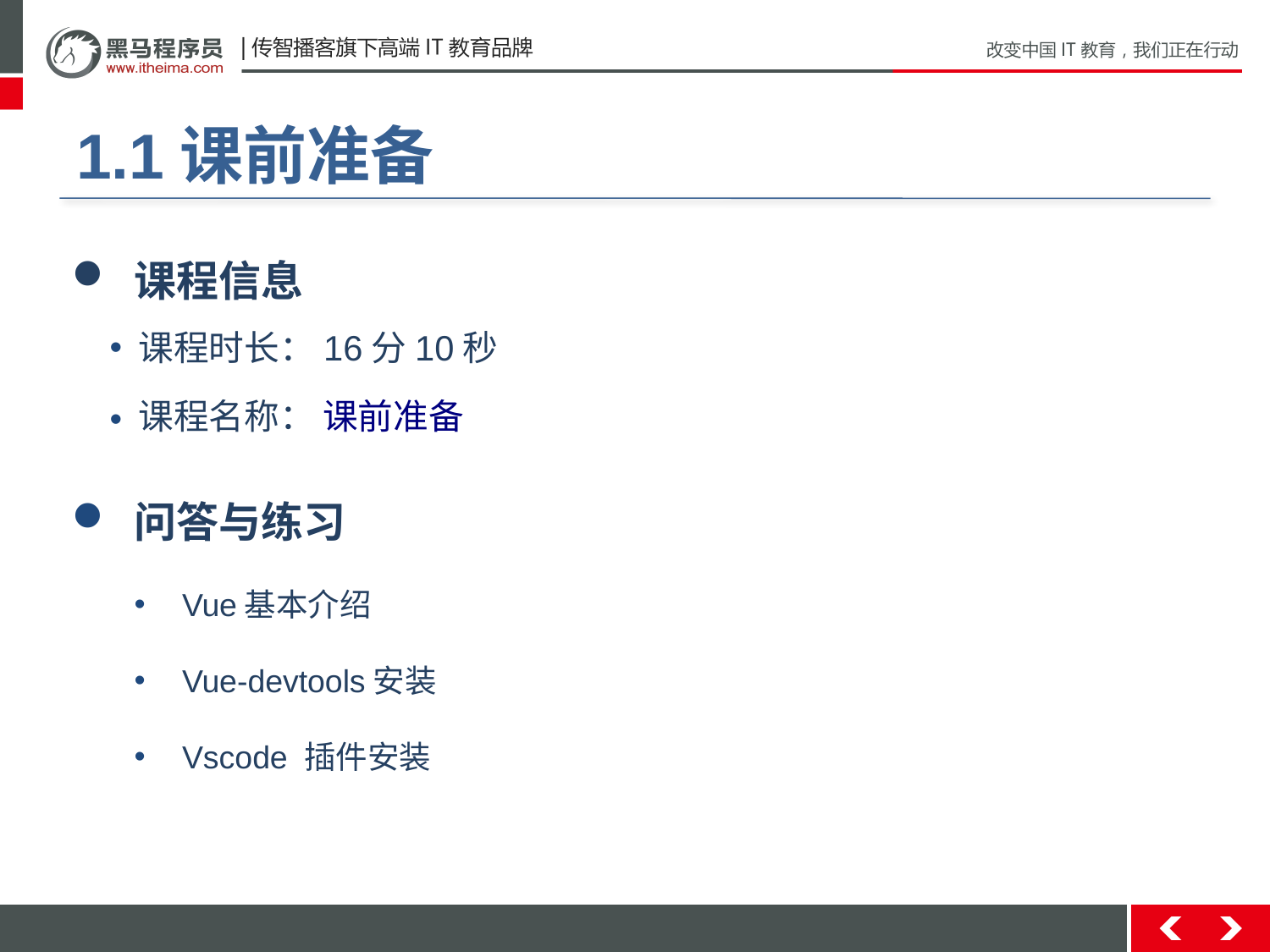

#
1.1课前准备
 课程信息
 课程时长：16分10秒
 课程名称： 课前准备
 问答与练习
Vue基本介绍
Vue-devtools安装
Vscode 插件安装